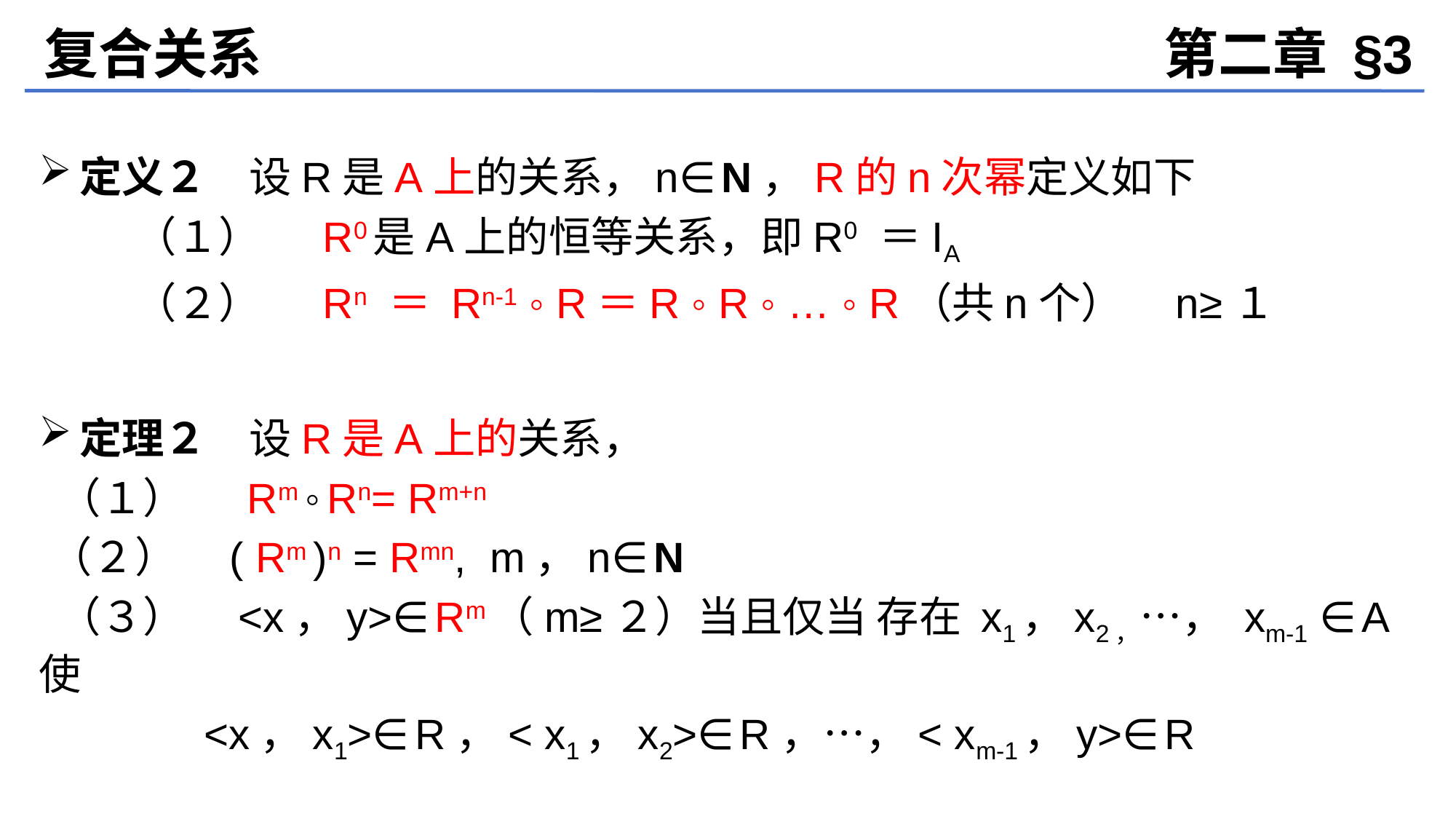

复合关系
第二章 §3
定义２　设R是A上的关系，n∈N，R的n次幂定义如下
         （１）　 R0是A上的恒等关系，即R0 ＝IA
         （２）　 Rn ＝ Rn-1 ◦ R＝R ◦ R ◦ … ◦ R（共n个）　n≥１

定理２　设R是A上的关系，
 （１）　 Rm ◦ Rn= Rm+n
 （２）　( Rm )n = Rmn,  m，n∈N
 （３）　<x，y>∈Rm（m≥２）当且仅当 存在 x1，x2，…， xm-1 ∈A使
              <x，x1>∈R，< x1，x2>∈R，…，< xm-1，y>∈R